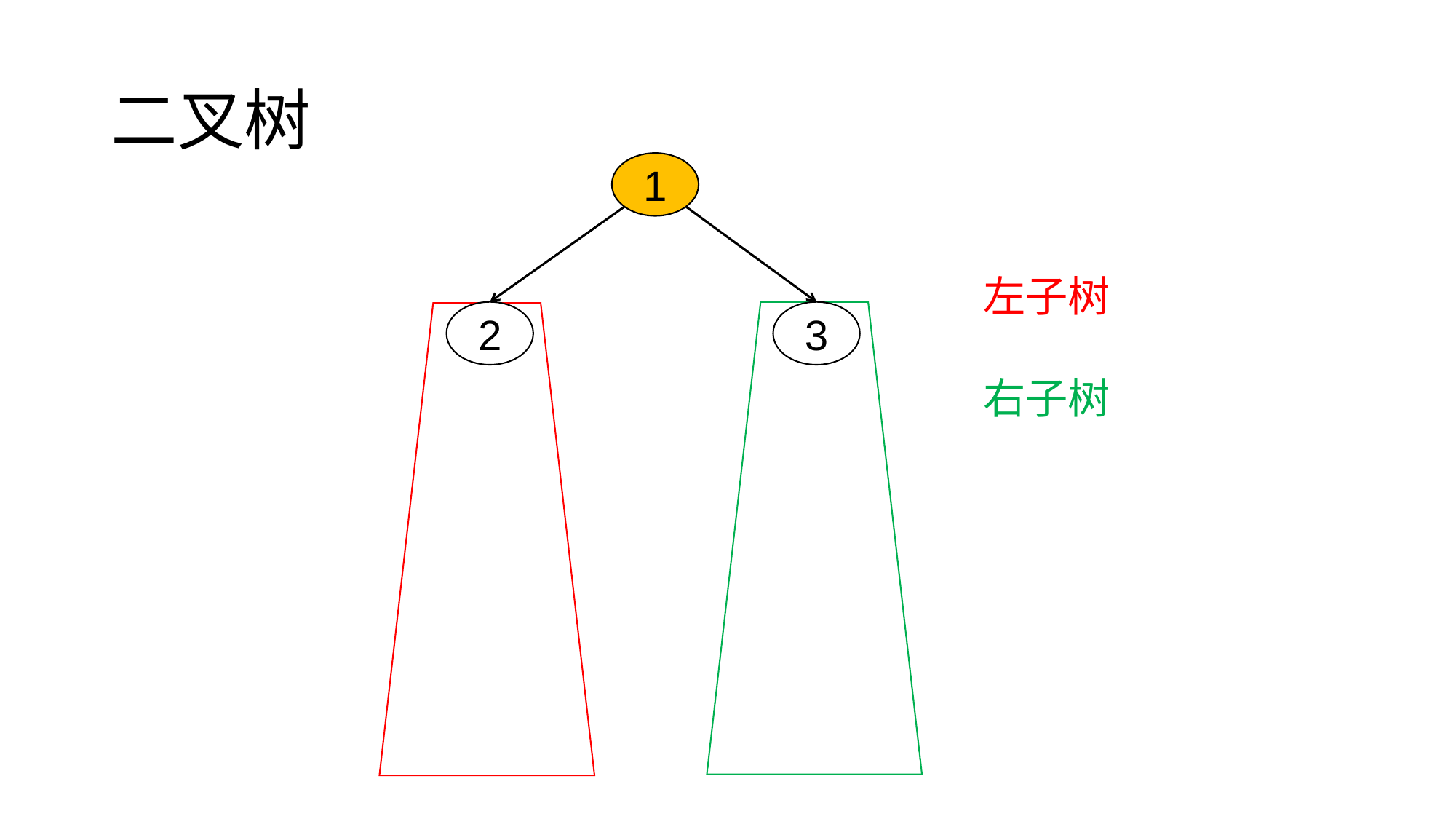

# 二叉树
1
左子树

右子树
2

3